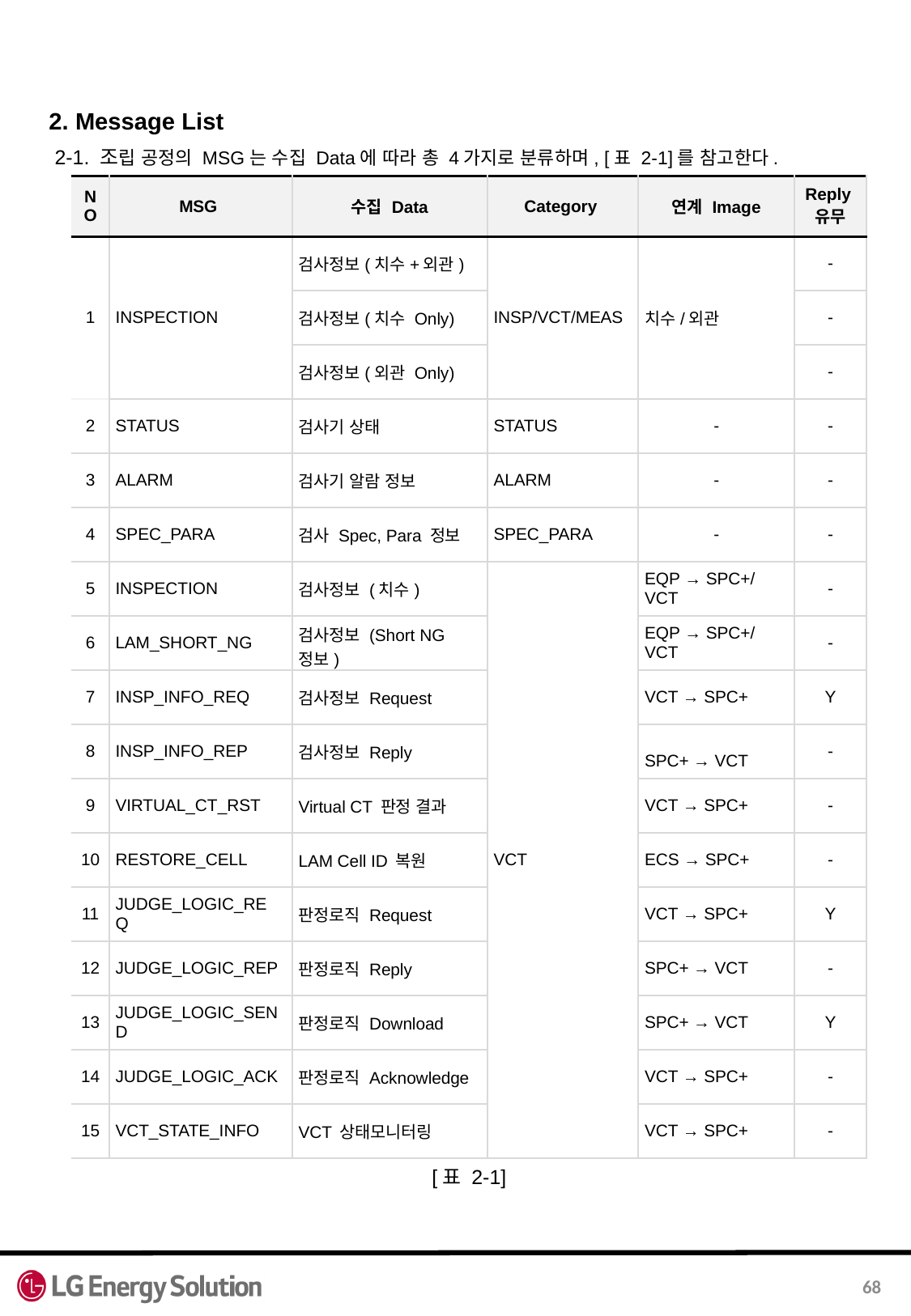

2. Message List
 2-1. 조립 공정의 MSG는 수집 Data에 따라 총 4가지로 분류하며, [표 2-1]를 참고한다.

| NO | MSG | 수집 Data | Category | 연계 Image | Reply 유무 |
| --- | --- | --- | --- | --- | --- |
| 1 | INSPECTION | 검사정보(치수+외관) | INSP/VCT/MEAS | 치수/외관 | - |
|  |  | 검사정보(치수 Only) |  |  | - |
|  |  | 검사정보(외관 Only) |  |  | - |
| 2 | STATUS | 검사기 상태 | STATUS | - | - |
| 3 | ALARM | 검사기 알람 정보 | ALARM | - | - |
| 4 | SPEC\_PARA | 검사 Spec, Para 정보 | SPEC\_PARA | - | - |
| 5 | INSPECTION | 검사정보 (치수) | VCT | EQP → SPC+/VCT | - |
| 6 | LAM\_SHORT\_NG | 검사정보 (Short NG 정보) |  | EQP → SPC+/VCT | - |
| 7 | INSP\_INFO\_REQ | 검사정보 Request |  | VCT → SPC+ | Y |
| 8 | INSP\_INFO\_REP | 검사정보 Reply |  | SPC+ → VCT | - |
| 9 | VIRTUAL\_CT\_RST | Virtual CT 판정 결과 |  | VCT → SPC+ | - |
| 10 | RESTORE\_CELL | LAM Cell ID 복원 |  | ECS → SPC+ | - |
| 11 | JUDGE\_LOGIC\_REQ | 판정로직 Request |  | VCT → SPC+ | Y |
| 12 | JUDGE\_LOGIC\_REP | 판정로직 Reply |  | SPC+ → VCT | - |
| 13 | JUDGE\_LOGIC\_SEND | 판정로직 Download |  | SPC+ → VCT | Y |
| 14 | JUDGE\_LOGIC\_ACK | 판정로직 Acknowledge |  | VCT → SPC+ | - |
| 15 | VCT\_STATE\_INFO | VCT 상태모니터링 |  | VCT → SPC+ | - |
4.NORMAL FUNCTION
[표 2-1]
68